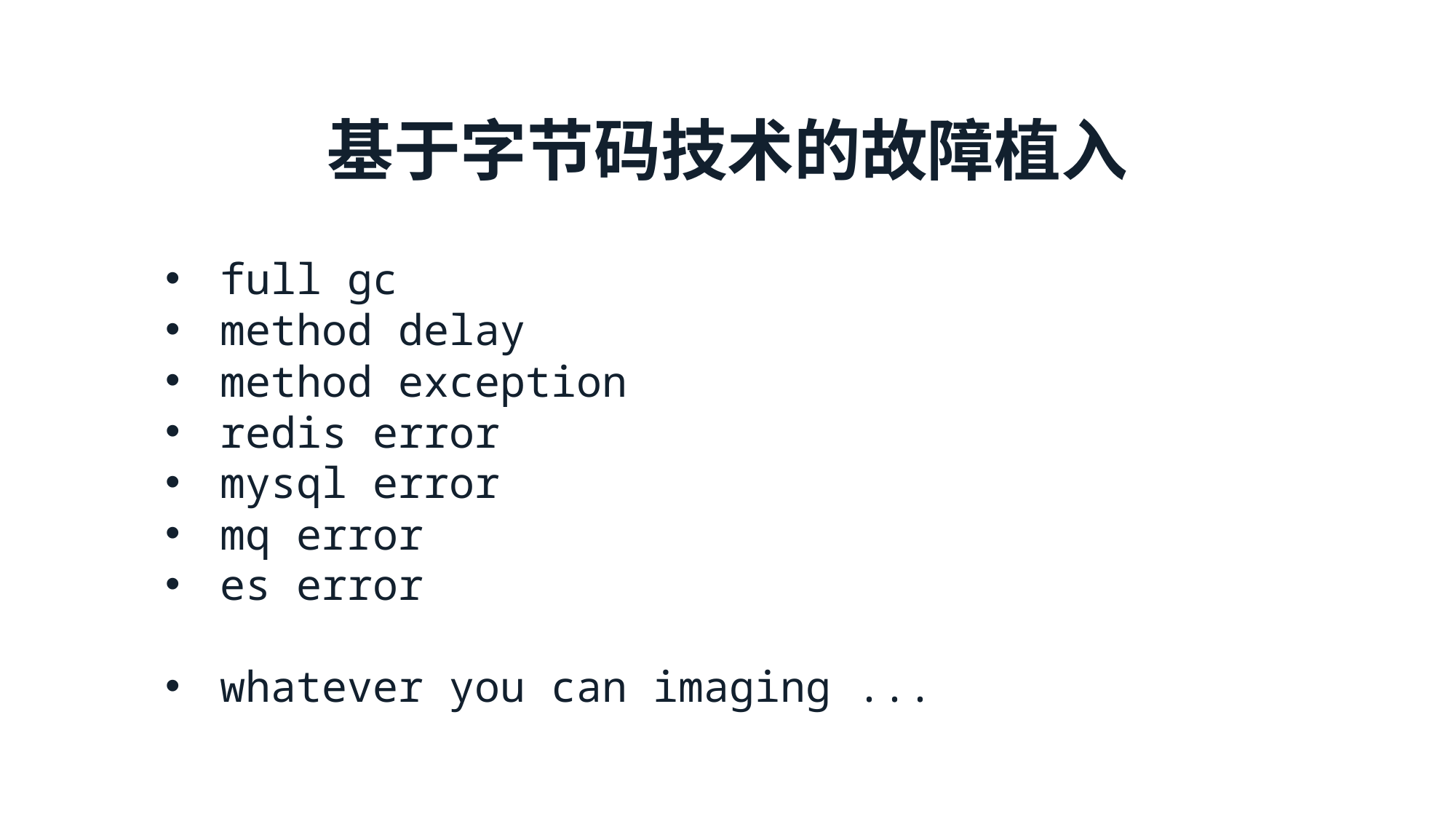

基于字节码技术的故障植入
full gc
method delay
method exception
redis error
mysql error
mq error
es error

whatever you can imaging ...